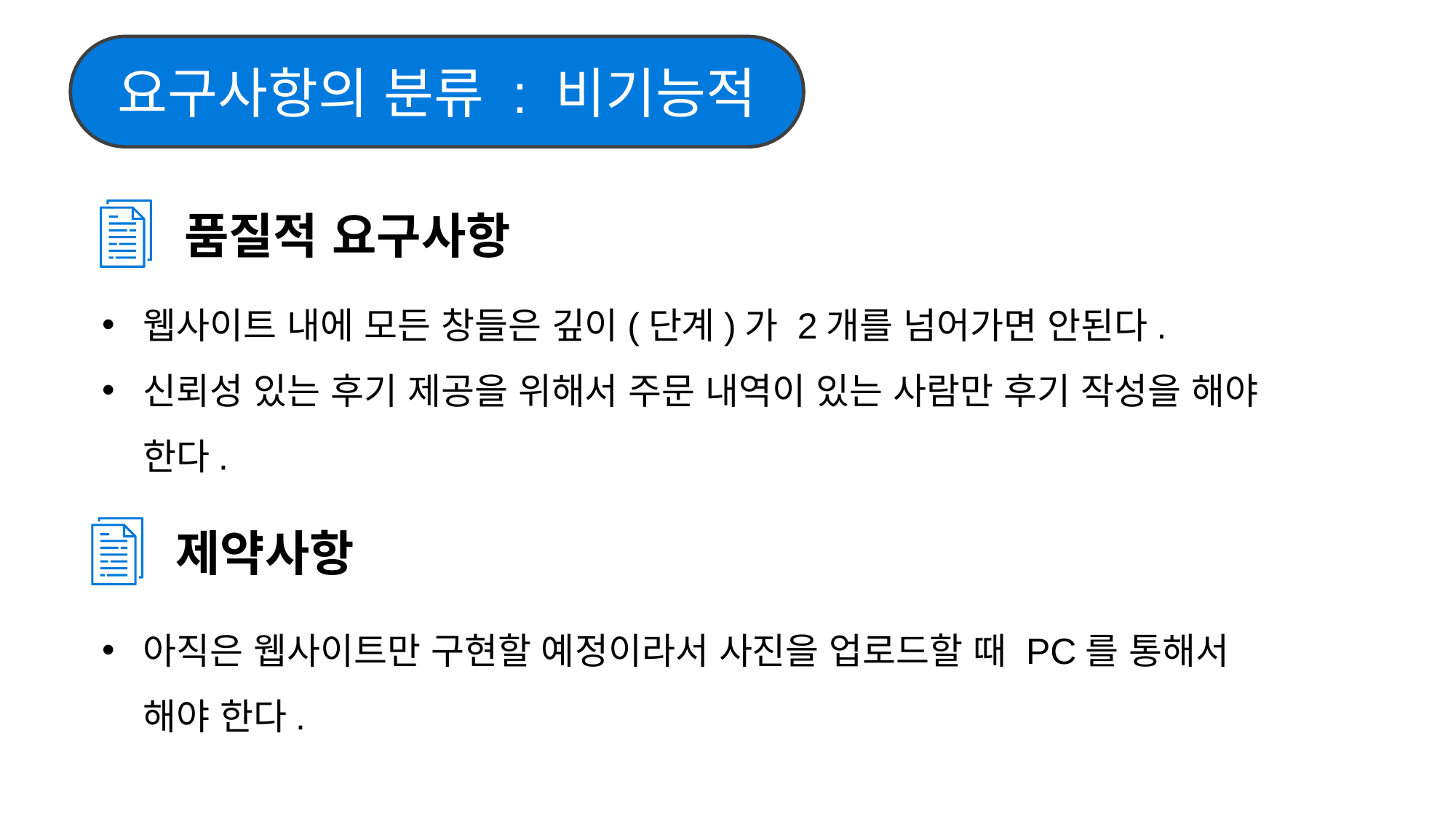

요구사항의 분류 : 비기능적

품질적 요구사항
웹사이트 내에 모든 창들은 깊이(단계)가 2개를 넘어가면 안된다.
신뢰성 있는 후기 제공을 위해서 주문 내역이 있는 사람만 후기 작성을 해야 한다.

제약사항
아직은 웹사이트만 구현할 예정이라서 사진을 업로드할 때 PC를 통해서 해야 한다.